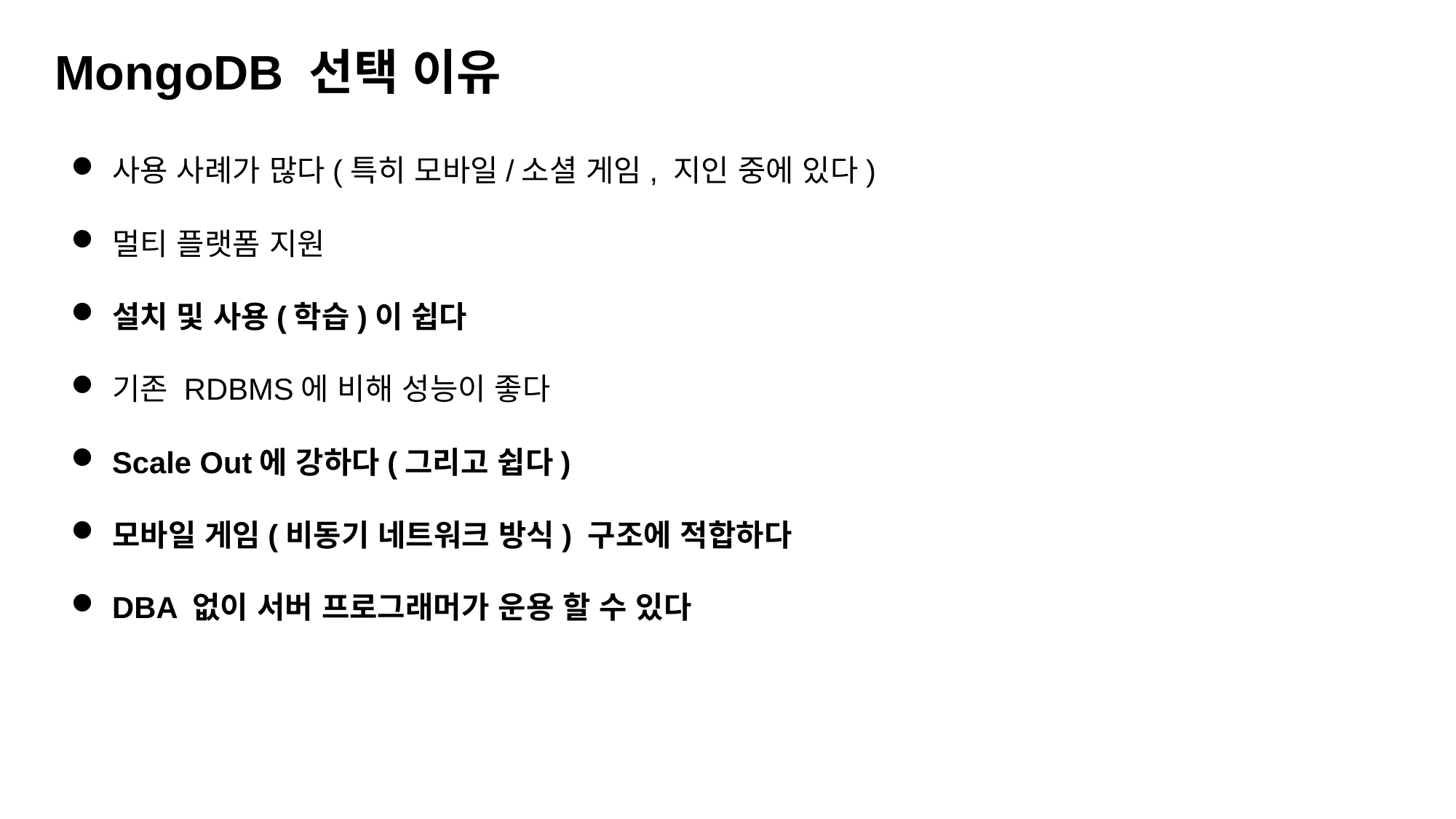

MongoDB 선택 이유
사용 사례가 많다(특히 모바일/소셜 게임, 지인 중에 있다)
멀티 플랫폼 지원
설치 및 사용(학습)이 쉽다
기존 RDBMS에 비해 성능이 좋다
Scale Out에 강하다(그리고 쉽다)
모바일 게임(비동기 네트워크 방식) 구조에 적합하다
DBA 없이 서버 프로그래머가 운용 할 수 있다